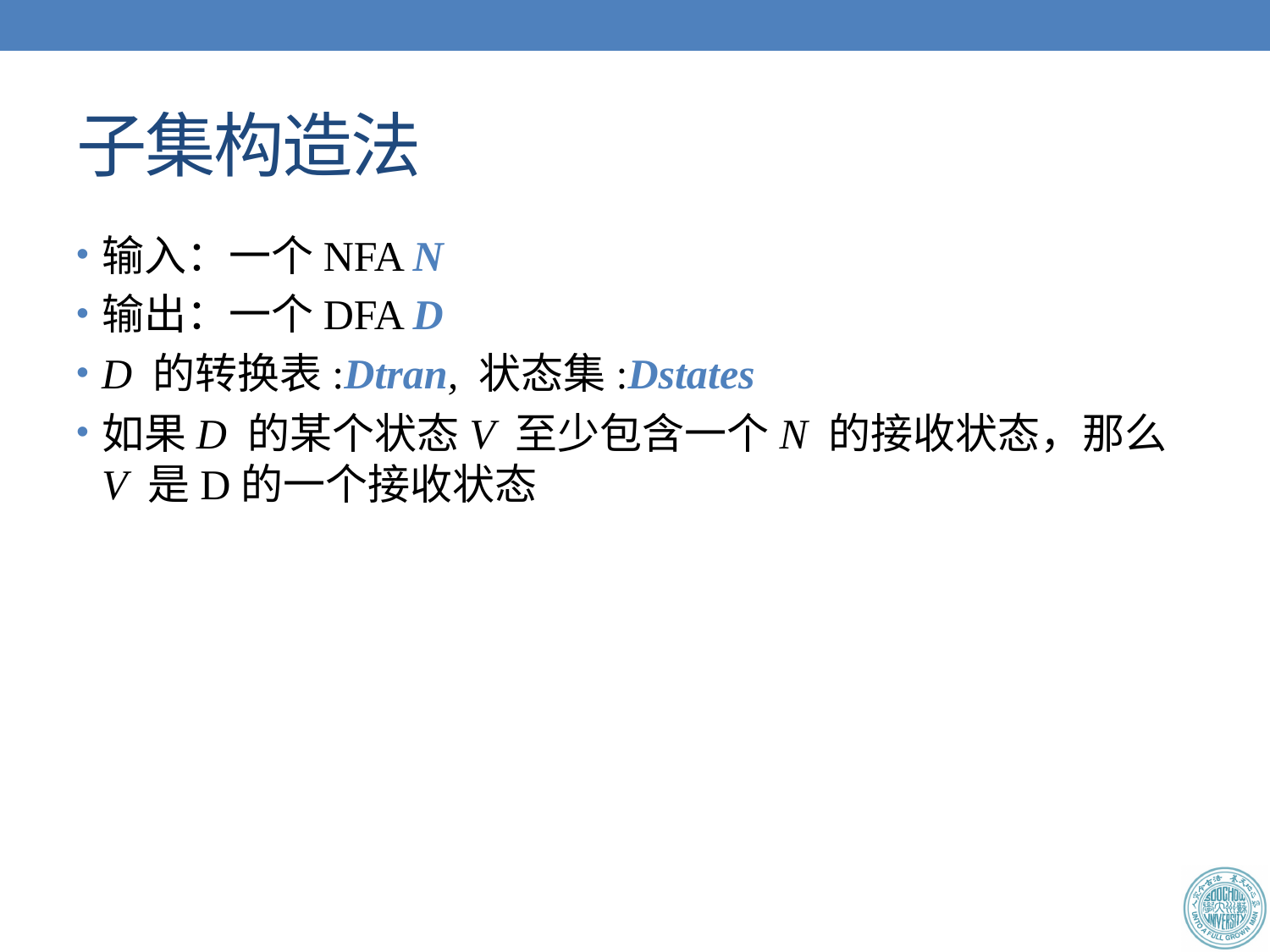

# 子集构造法
输入：一个NFA N
输出：一个DFA D
D 的转换表:Dtran, 状态集:Dstates
如果D 的某个状态V 至少包含一个N 的接收状态，那么V 是D的一个接收状态